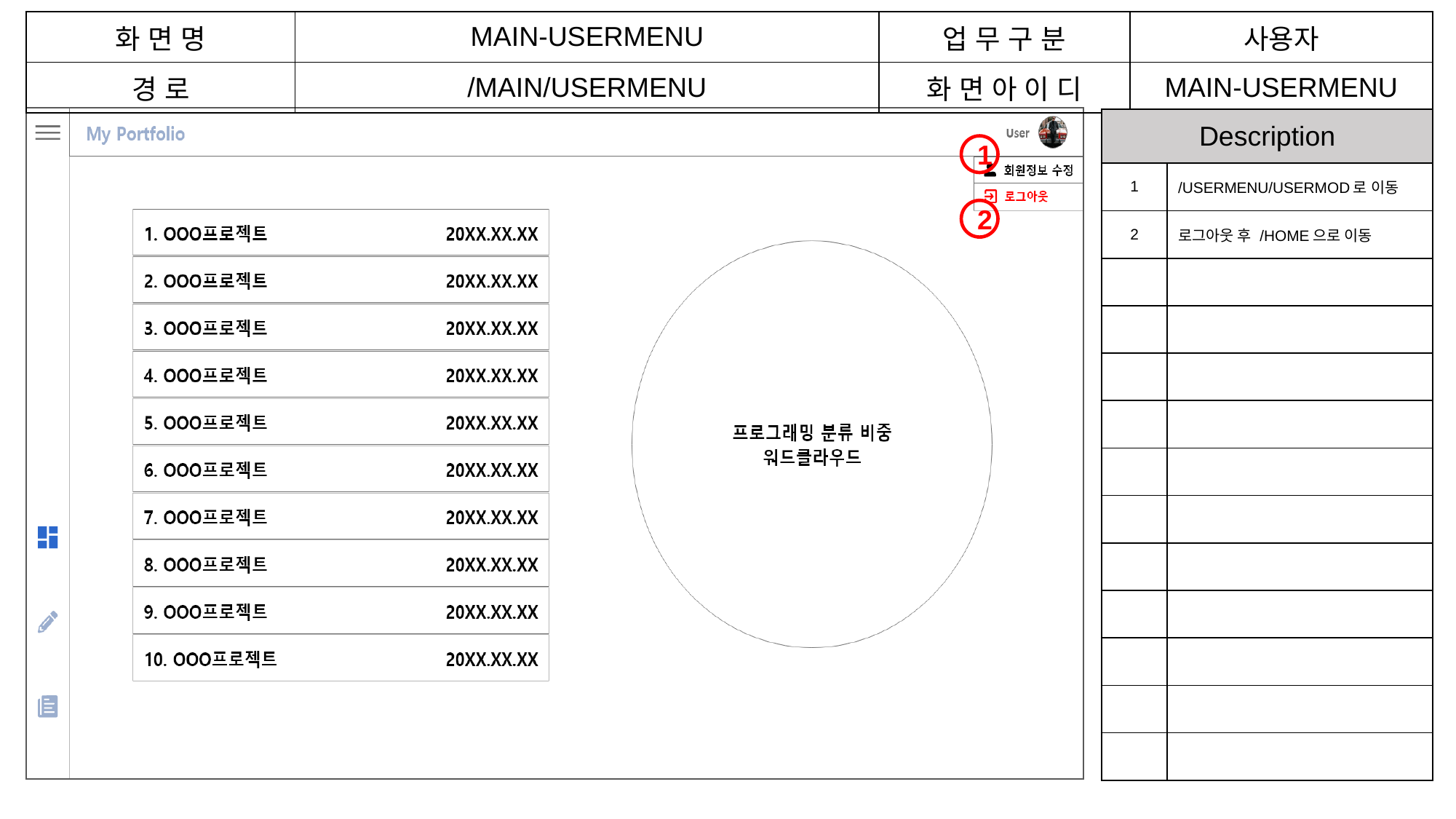

| 화 면 명 | MAIN-USERMENU | 업 무 구 분 | 사용자 |
| --- | --- | --- | --- |
| 경 로 | /MAIN/USERMENU | 화 면 아 이 디 | MAIN-USERMENU |

| Description |  |
| --- | --- |
| 1 | /USERMENU/USERMOD로 이동 |
| 2 | 로그아웃 후 /HOME으로 이동 |
|  |  |
|  |  |
|  |  |
|  |  |
|  |  |
|  |  |
|  |  |
|  |  |
|  |  |
|  |  |
|  |  |
1
2